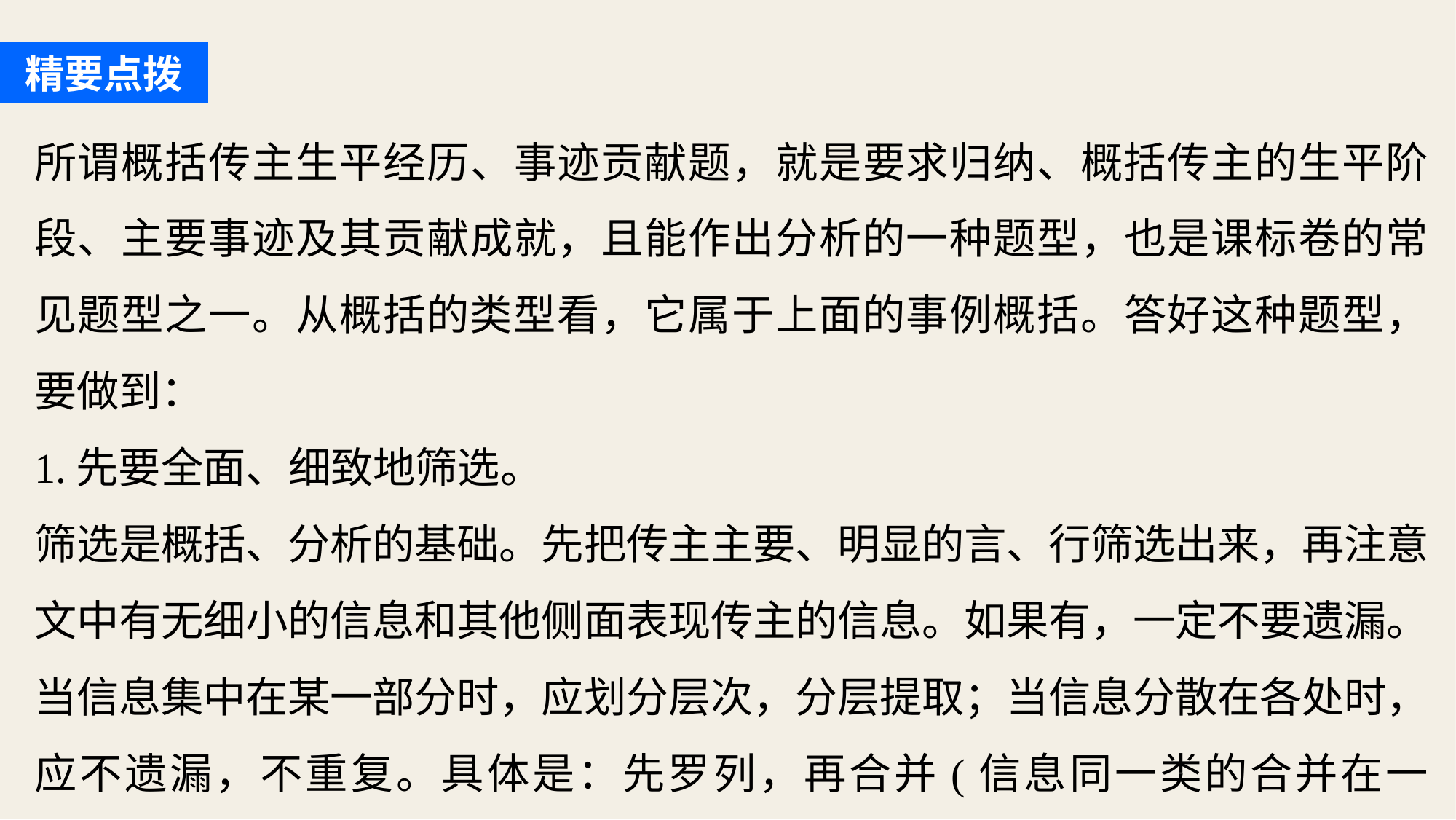

精要点拨
所谓概括传主生平经历、事迹贡献题，就是要求归纳、概括传主的生平阶段、主要事迹及其贡献成就，且能作出分析的一种题型，也是课标卷的常见题型之一。从概括的类型看，它属于上面的事例概括。答好这种题型，要做到：
1.先要全面、细致地筛选。
筛选是概括、分析的基础。先把传主主要、明显的言、行筛选出来，再注意文中有无细小的信息和其他侧面表现传主的信息。如果有，一定不要遗漏。当信息集中在某一部分时，应划分层次，分层提取；当信息分散在各处时，应不遗漏，不重复。具体是：先罗列，再合并(信息同一类的合并在一起)。